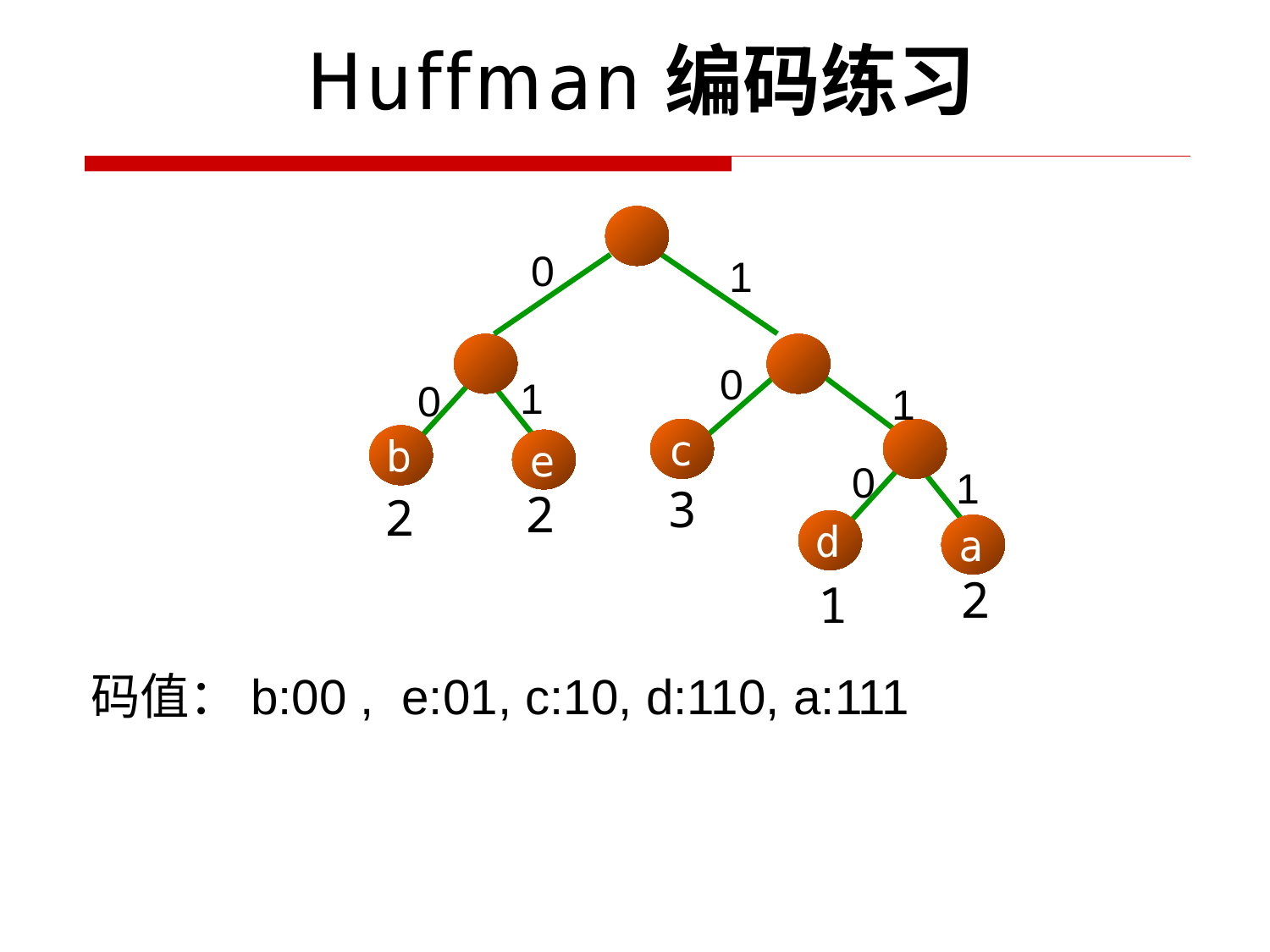

Huffman编码练习

0
1

0
1
0

1

c

b
e
0
1

3
2
2
d
a
2
1
码值：b:00 ,  e:01, c:10, d:110, a:111